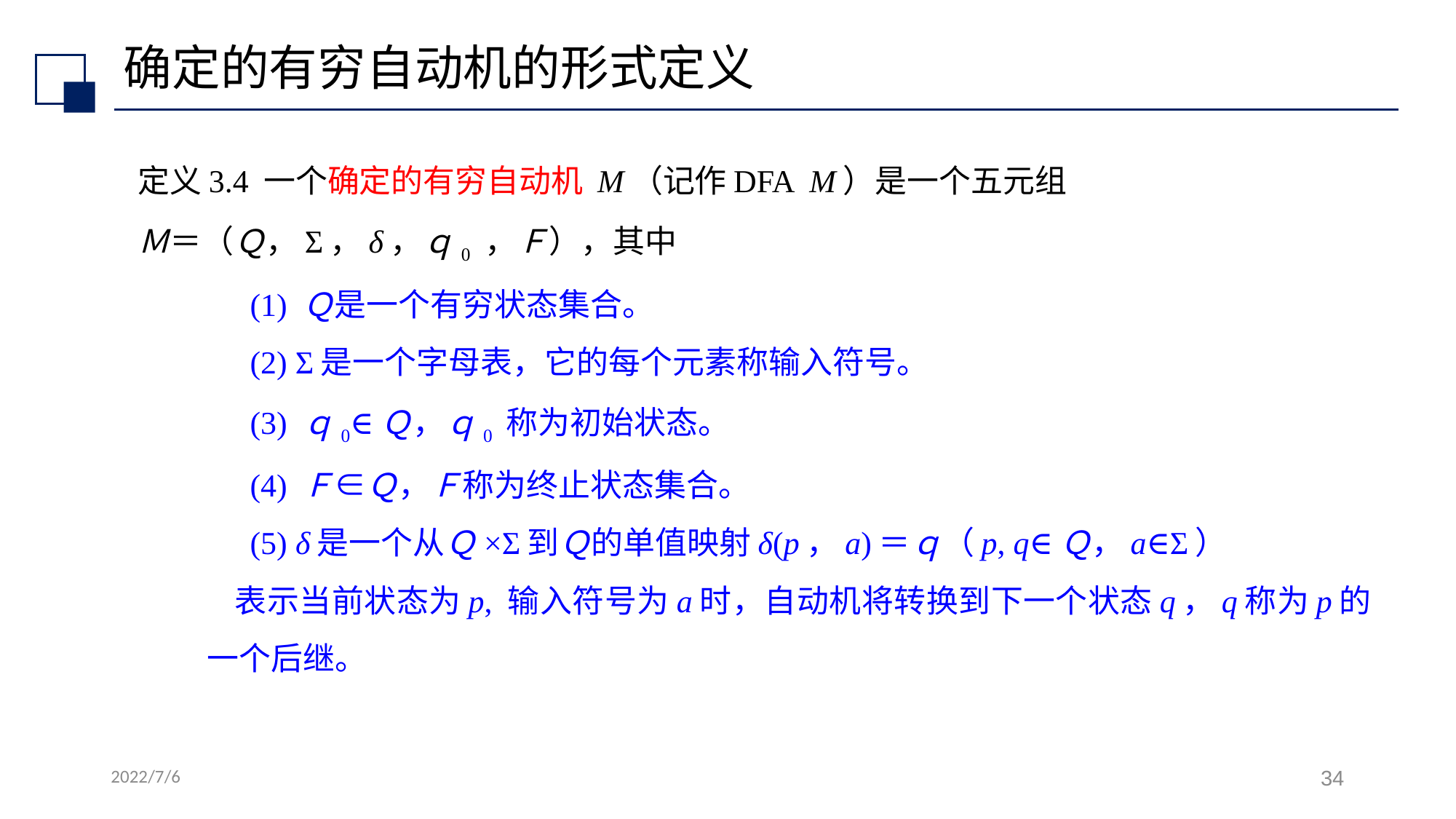

# 确定的有穷自动机的形式定义
定义3.4 一个确定的有穷自动机 M（记作DFA  M）是一个五元组
Ｍ＝（Ｑ，Σ，δ，ｑ0 ，Ｆ），其中
              (1) Ｑ是一个有穷状态集合。
              (2) Σ是一个字母表，它的每个元素称输入符号。
              (3) ｑ0∈Ｑ，ｑ0  称为初始状态。
              (4) Ｆ∈Ｑ，Ｆ称为终止状态集合。
              (5) δ是一个从Ｑ×Σ到Ｑ的单值映射δ(p，a)＝ｑ（p, q∈Ｑ，a∈Σ）
            表示当前状态为p, 输入符号为a时，自动机将转换到下一个状态q，q称为p的一个后继。
2022/7/6
34